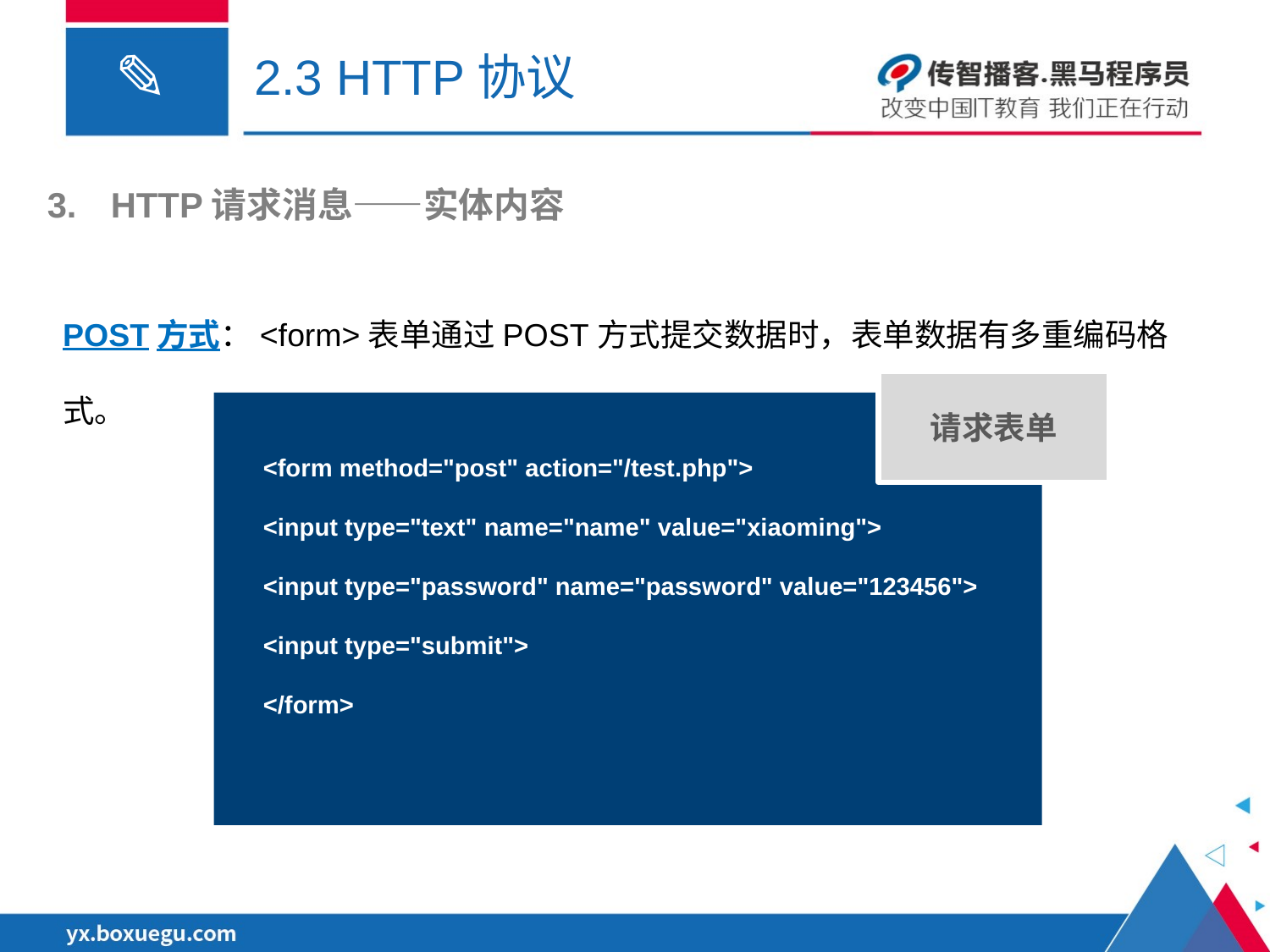

# 2.3 HTTP协议
HTTP请求消息——实体内容
POST方式：<form>表单通过POST方式提交数据时，表单数据有多重编码格式。
请求表单

<form method="post" action="/test.php">
<input type="text" name="name" value="xiaoming">
<input type="password" name="password" value="123456">
<input type="submit">
</form>